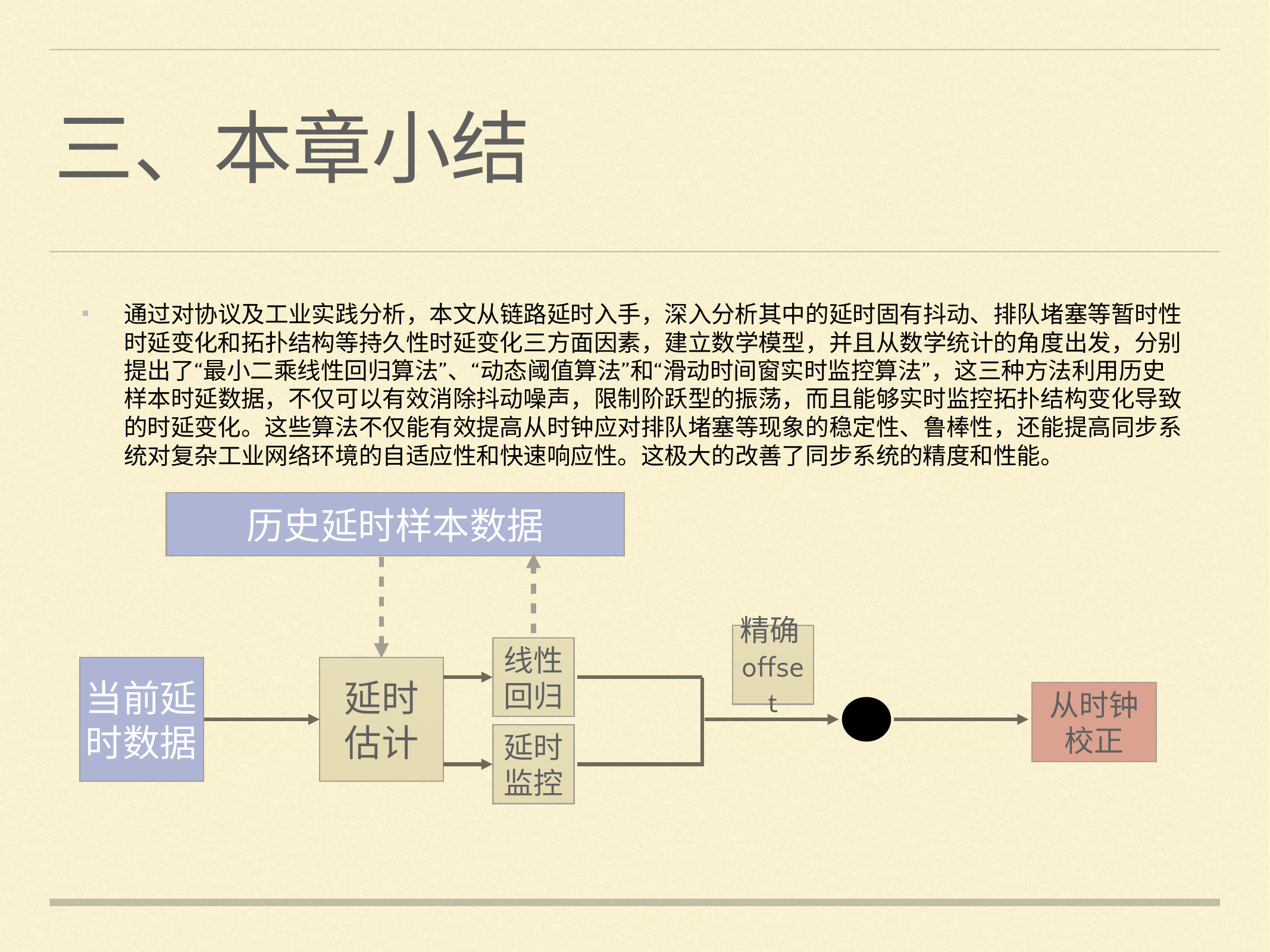

# 三、本章小结
通过对协议及工业实践分析，本文从链路延时入手，深入分析其中的延时固有抖动、排队堵塞等暂时性时延变化和拓扑结构等持久性时延变化三方面因素，建立数学模型，并且从数学统计的角度出发，分别提出了“最小二乘线性回归算法”、“动态阈值算法”和“滑动时间窗实时监控算法”，这三种方法利用历史样本时延数据，不仅可以有效消除抖动噪声，限制阶跃型的振荡，而且能够实时监控拓扑结构变化导致的时延变化。这些算法不仅能有效提高从时钟应对排队堵塞等现象的稳定性、鲁棒性，还能提高同步系统对复杂工业网络环境的自适应性和快速响应性。这极大的改善了同步系统的精度和性能。
历史延时样本数据

精确offset
线性
回归
当前延时数据
延时
估计

从时钟校正

延时
监控